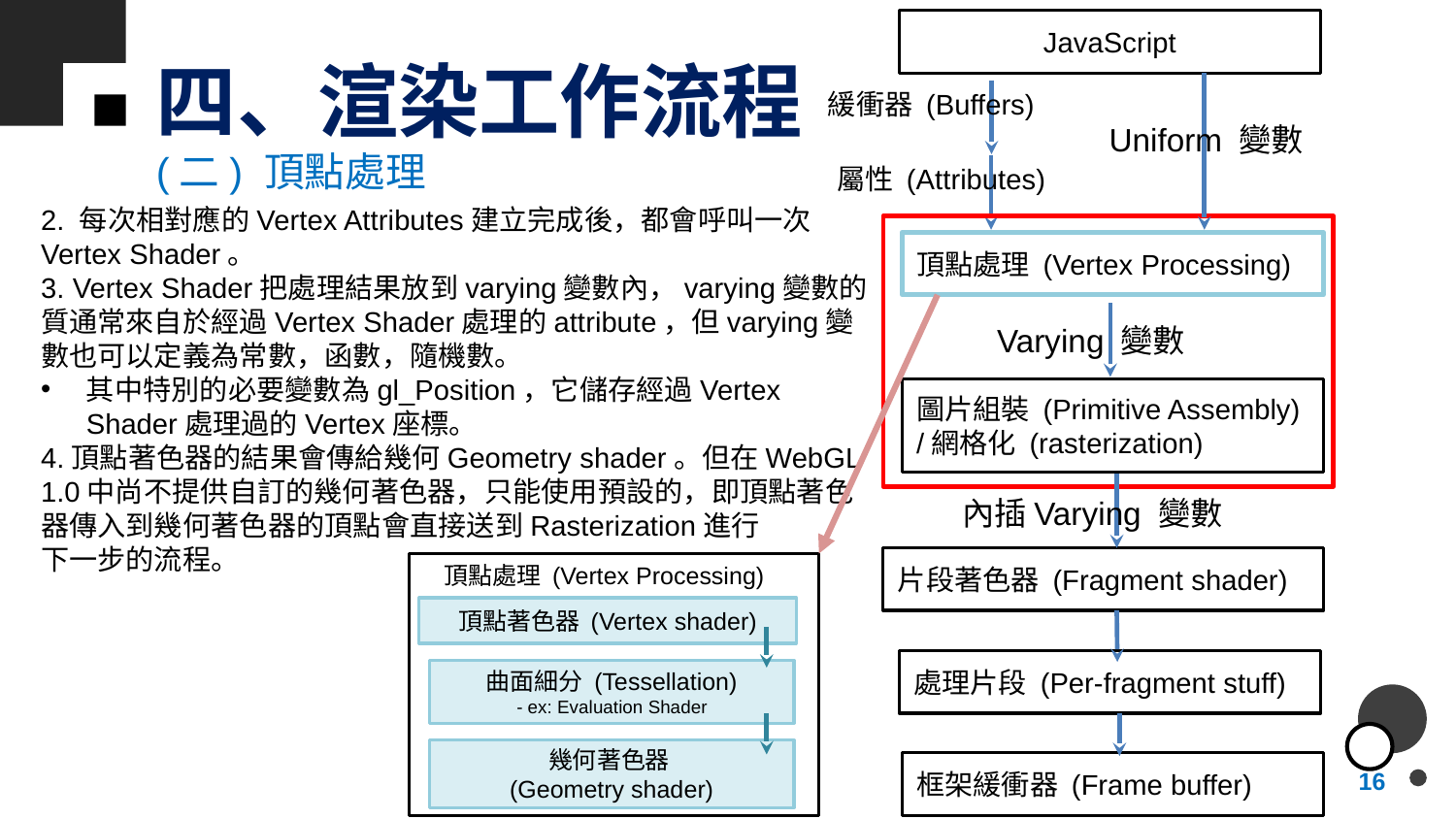

JavaScript
緩衝器 (Buffers)
Uniform 變數
屬性 (Attributes)

頂點處理 (Vertex Processing)
Varying 變數
圖片組裝 (Primitive Assembly)
/網格化 (rasterization)
內插Varying 變數
片段著色器 (Fragment shader)
處理片段 (Per-fragment stuff)
框架緩衝器 (Frame buffer)
# 四、渲染工作流程
(二) 頂點處理
2. 每次相對應的Vertex Attributes建立完成後，都會呼叫一次 Vertex Shader。
3. Vertex Shader把處理結果放到varying變數內，varying變數的質通常來自於經過Vertex Shader處理的attribute，但varying變數也可以定義為常數，函數，隨機數。
其中特別的必要變數為gl_Position，它儲存經過Vertex Shader處理過的Vertex座標。
4.頂點著色器的結果會傳給幾何Geometry shader。但在WebGL 1.0中尚不提供自訂的幾何著色器，只能使用預設的，即頂點著色器傳入到幾何著色器的頂點會直接送到Rasterization進行
下一步的流程。

頂點處理 (Vertex Processing)
頂點著色器 (Vertex shader)
曲面細分 (Tessellation)
- ex: Evaluation Shader
幾何著色器
(Geometry shader)

16